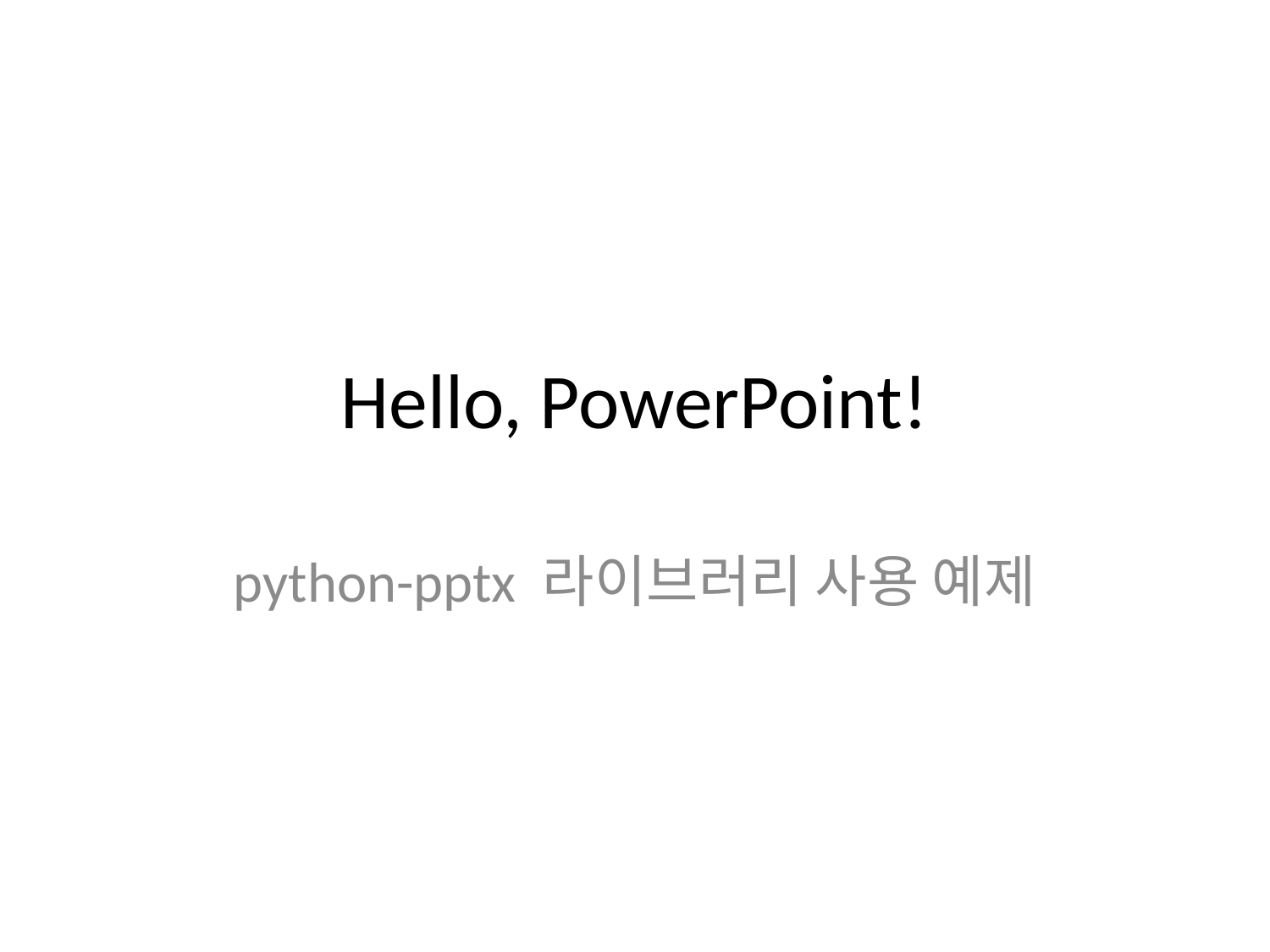

# Hello, PowerPoint!
python-pptx 라이브러리 사용 예제